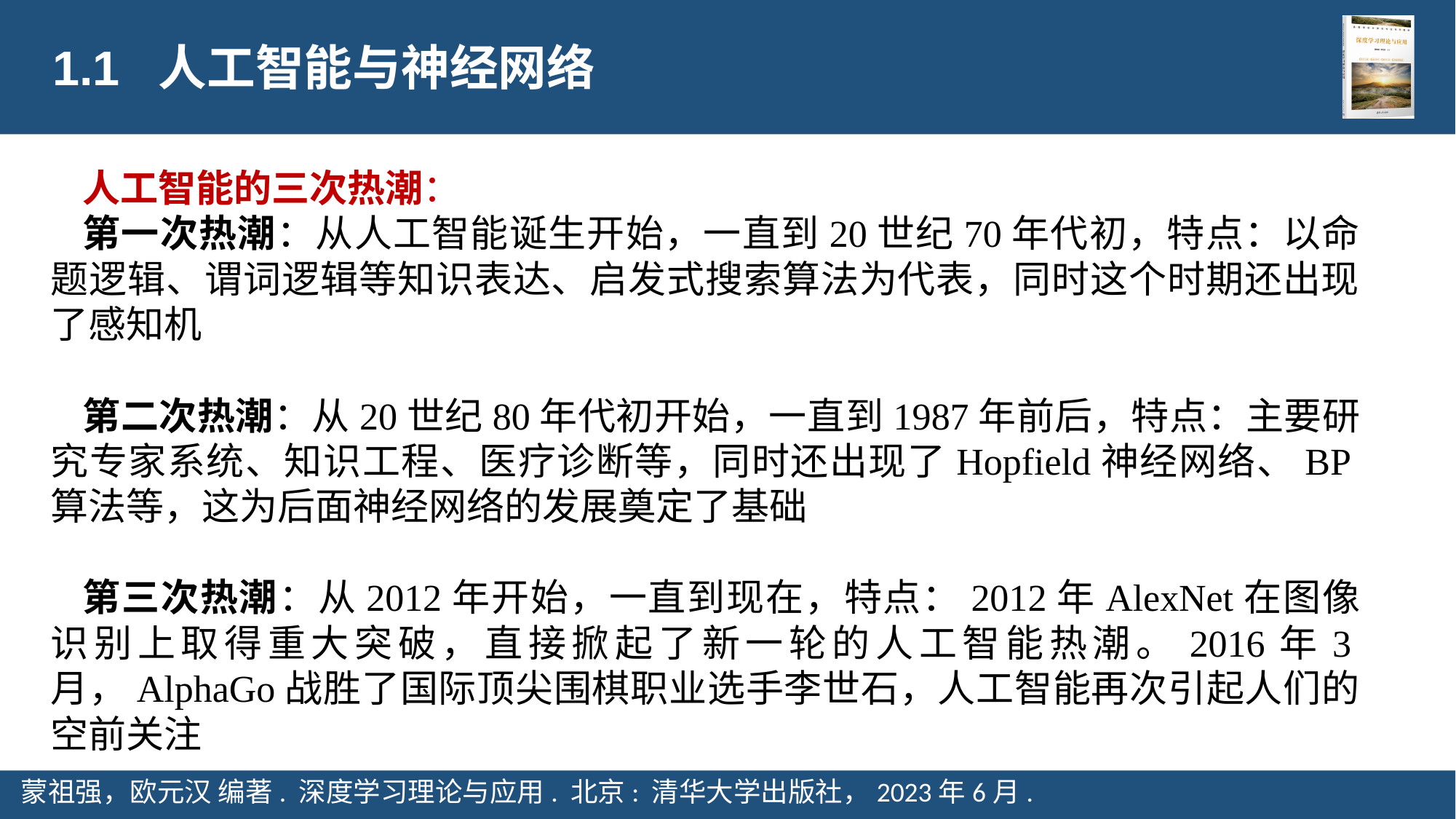

1.1  人工智能与神经网络
人工智能的三次热潮：
第一次热潮：从人工智能诞生开始，一直到20世纪70年代初，特点：以命题逻辑、谓词逻辑等知识表达、启发式搜索算法为代表，同时这个时期还出现了感知机

第二次热潮：从20世纪80年代初开始，一直到1987年前后，特点：主要研究专家系统、知识工程、医疗诊断等，同时还出现了Hopfield神经网络、BP算法等，这为后面神经网络的发展奠定了基础

第三次热潮：从2012年开始，一直到现在，特点：2012年AlexNet在图像识别上取得重大突破，直接掀起了新一轮的人工智能热潮。2016年3月，AlphaGo战胜了国际顶尖围棋职业选手李世石，人工智能再次引起人们的空前关注